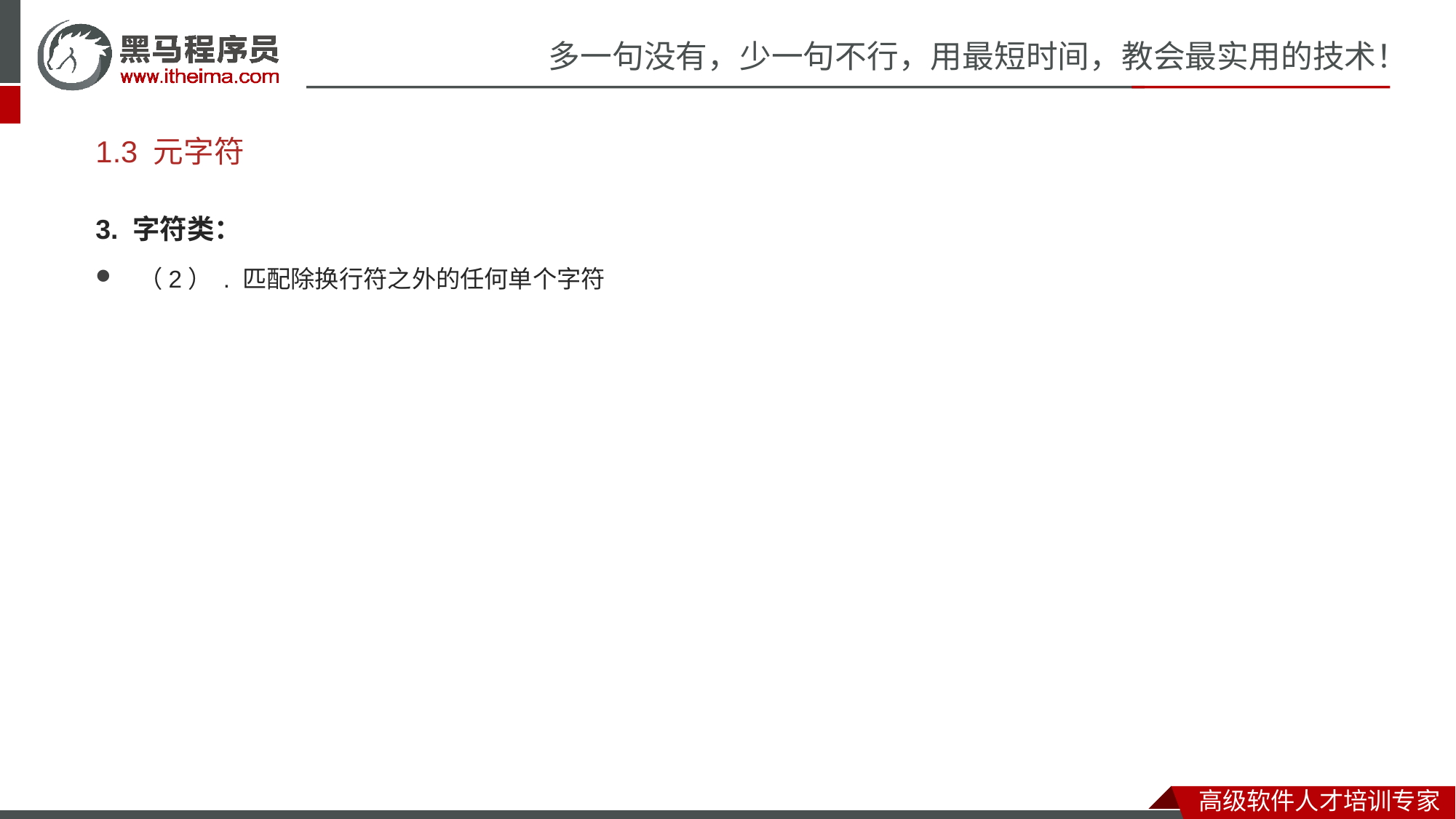

# 1.3 元字符
3. 字符类：
（2） . 匹配除换行符之外的任何单个字符